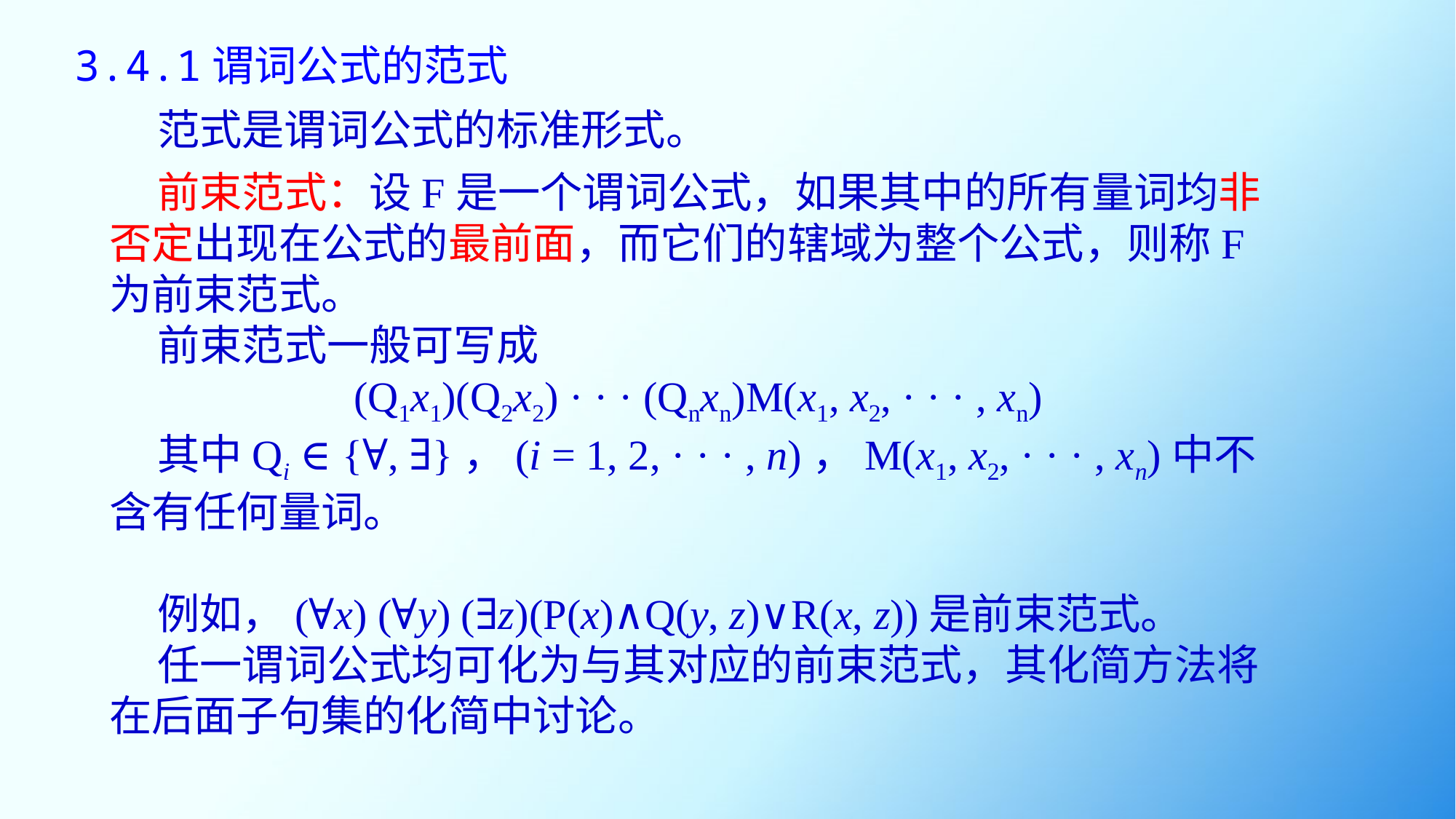

# 3.4.1谓词公式的范式
    范式是谓词公式的标准形式。
    前束范式：设F是一个谓词公式，如果其中的所有量词均非否定出现在公式的最前面，而它们的辖域为整个公式，则称F为前束范式。
    前束范式一般可写成
(Q1x1)(Q2x2) · · · (Qnxn)M(x1, x2, · · · , xn)
    其中Qi ∈ {∀, ∃}，(i = 1, 2, · · · , n)，M(x1, x2, · · · , xn)中不含有任何量词。

    例如，(∀x) (∀y) (∃z)(P(x)∧Q(y, z)∨R(x, z))是前束范式。
    任一谓词公式均可化为与其对应的前束范式，其化简方法将在后面子句集的化简中讨论。